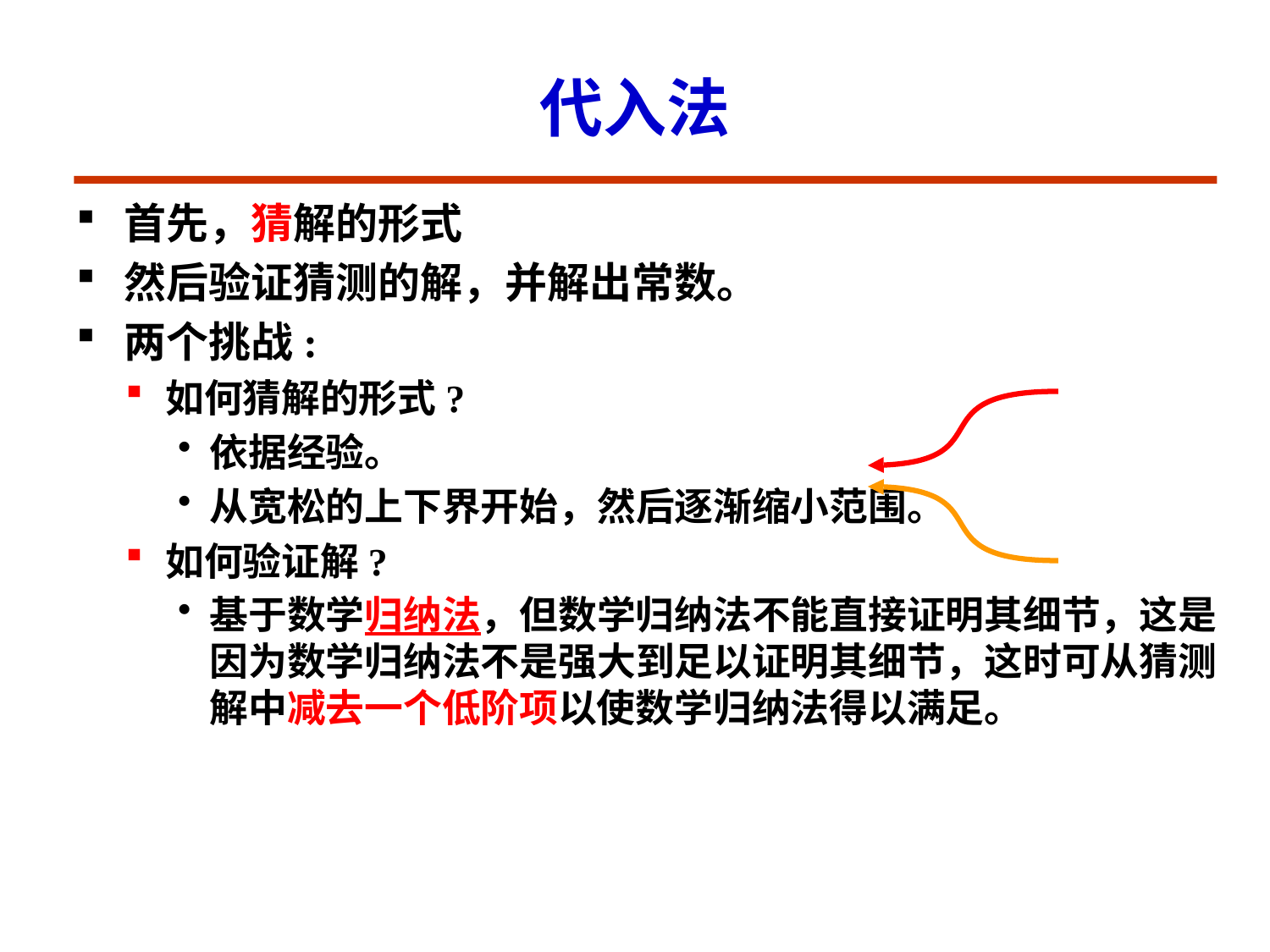

# 代入法
首先，猜解的形式
然后验证猜测的解，并解出常数。
两个挑战:
如何猜解的形式?
依据经验。
从宽松的上下界开始，然后逐渐缩小范围。
如何验证解?
基于数学归纳法，但数学归纳法不能直接证明其细节，这是因为数学归纳法不是强大到足以证明其细节，这时可从猜测解中减去一个低阶项以使数学归纳法得以满足。